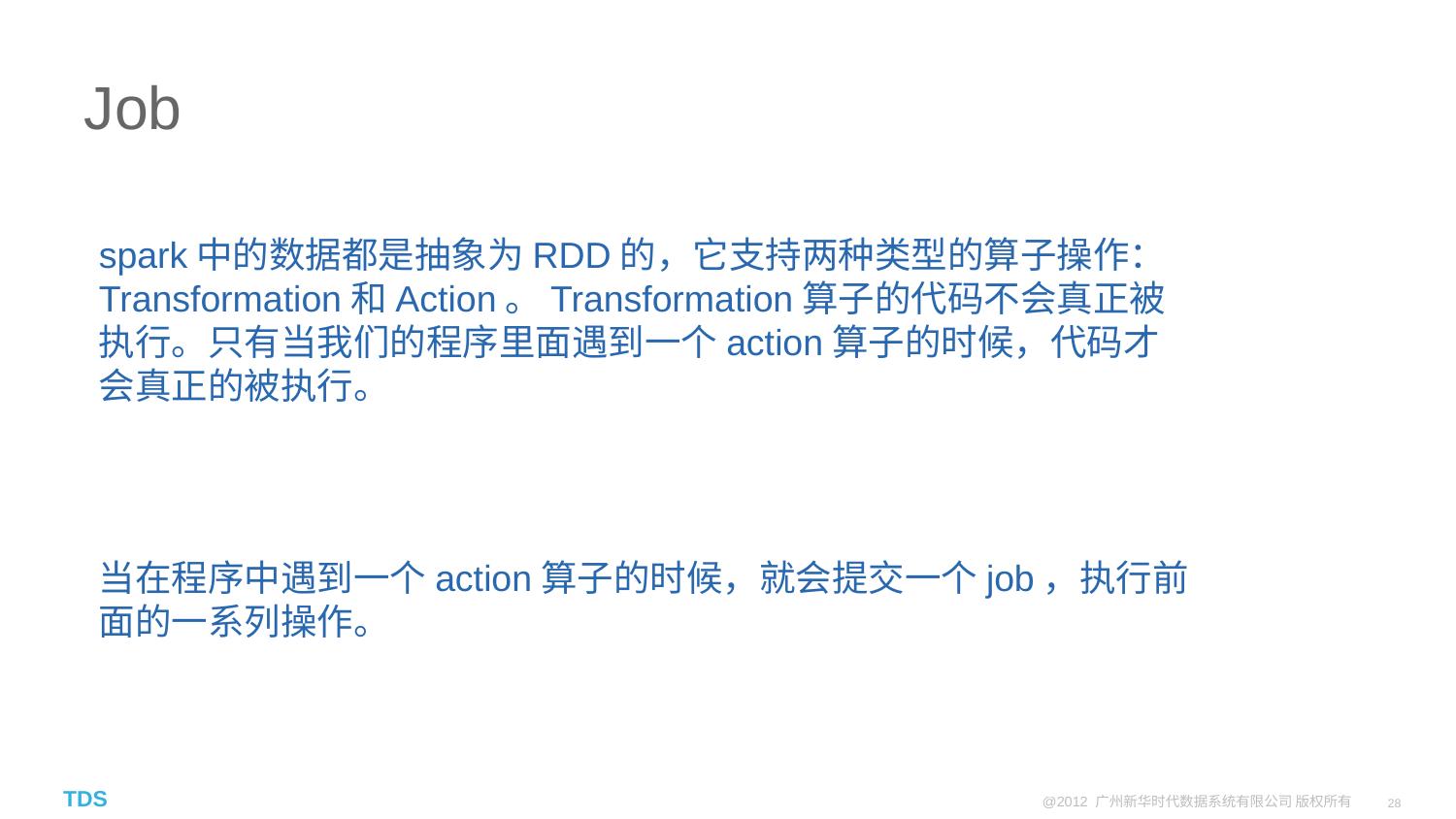

# Job

spark中的数据都是抽象为RDD的，它支持两种类型的算子操作：Transformation和Action。Transformation算子的代码不会真正被执行。只有当我们的程序里面遇到一个action算子的时候，代码才会真正的被执行。
当在程序中遇到一个action算子的时候，就会提交一个job，执行前面的一系列操作。